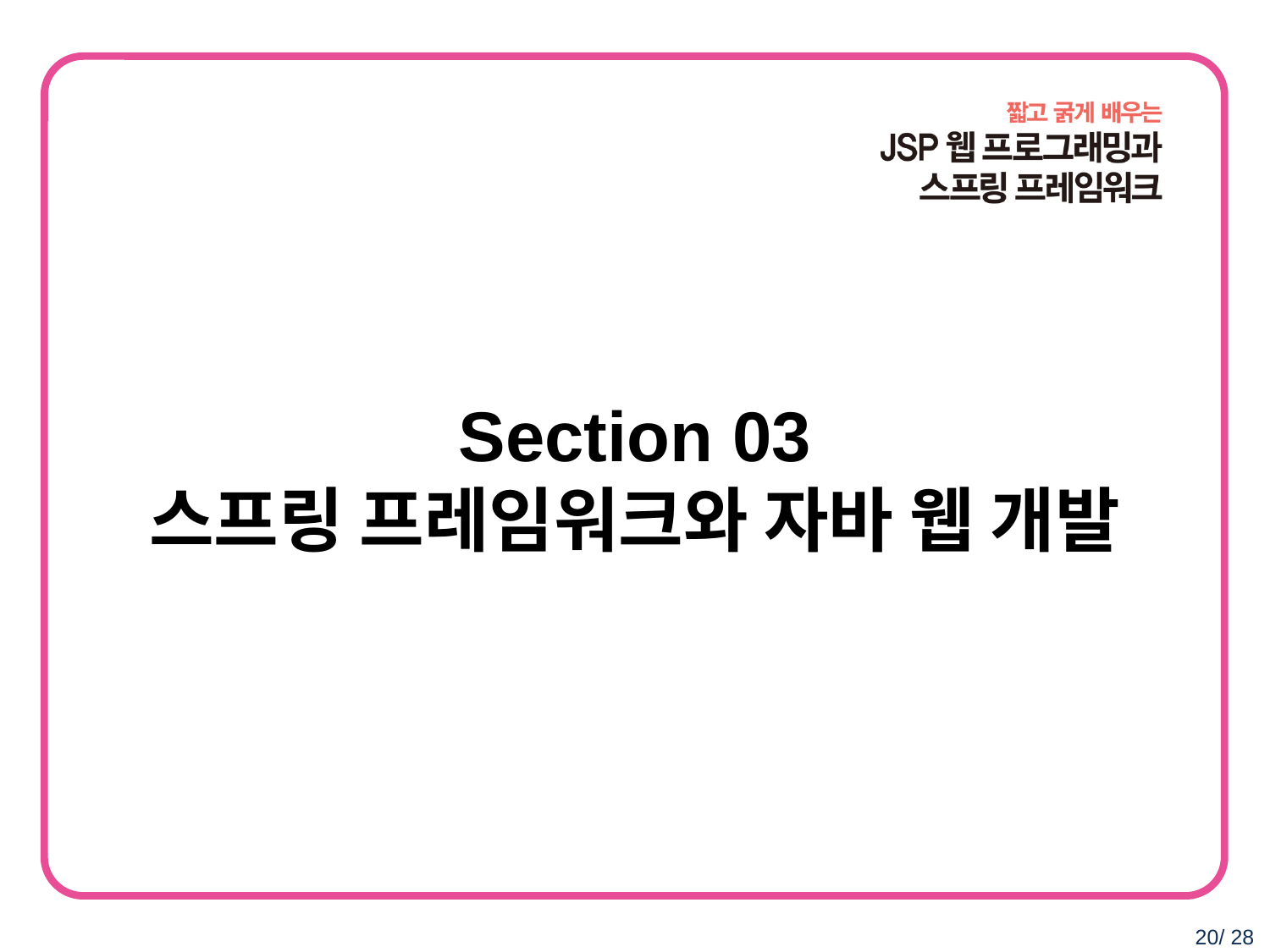

Section 03
스프링 프레임워크와 자바 웹 개발